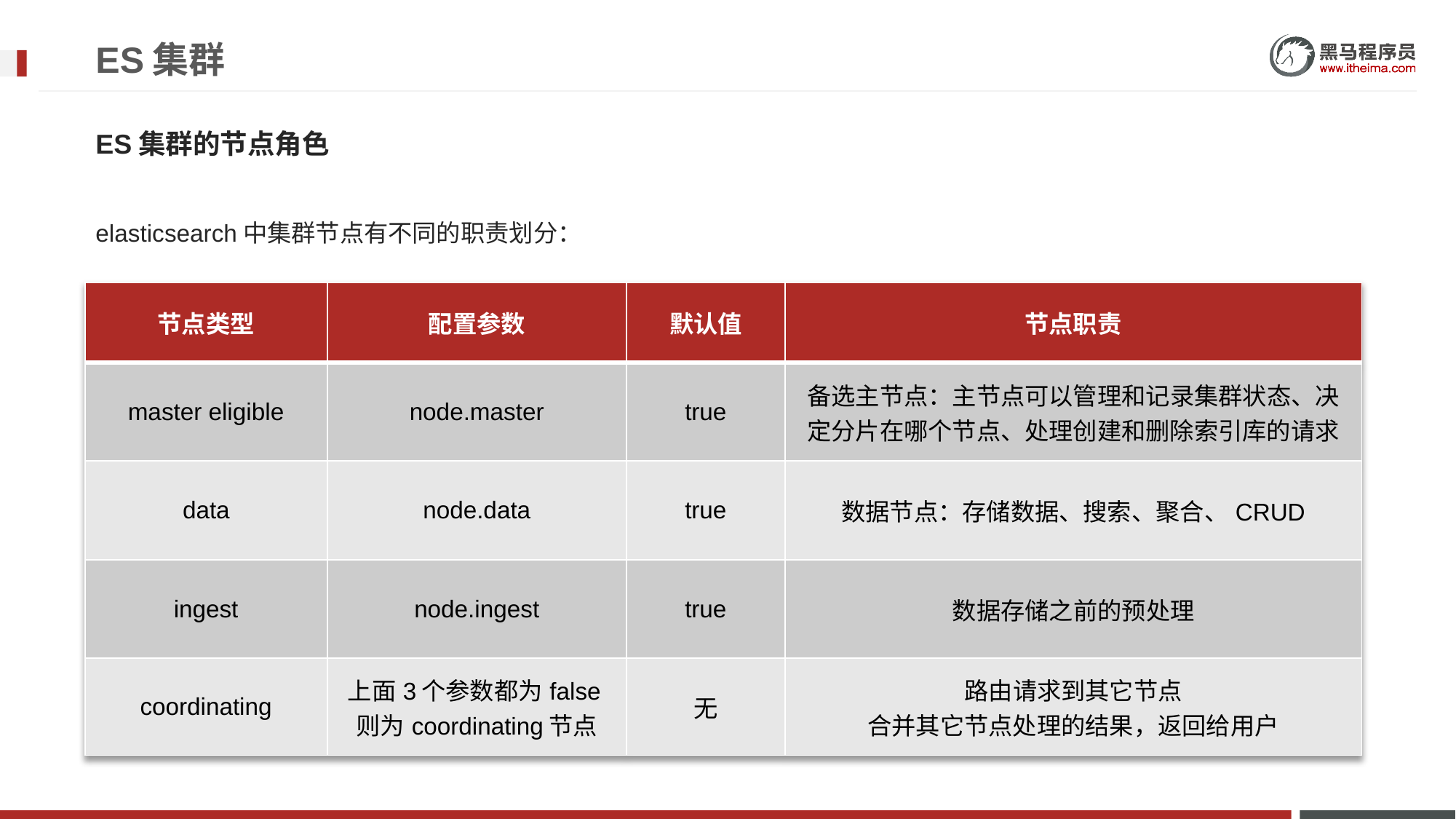

# ES集群
ES集群的节点角色
elasticsearch中集群节点有不同的职责划分：
| 节点类型 | 配置参数 | 默认值 | 节点职责 |
| --- | --- | --- | --- |
| master eligible | node.master | true | 备选主节点：主节点可以管理和记录集群状态、决定分片在哪个节点、处理创建和删除索引库的请求 |
| data | node.data | true | 数据节点：存储数据、搜索、聚合、CRUD |
| ingest | node.ingest | true | 数据存储之前的预处理 |
| coordinating | 上面3个参数都为false则为coordinating节点 | 无 | 路由请求到其它节点 合并其它节点处理的结果，返回给用户 |